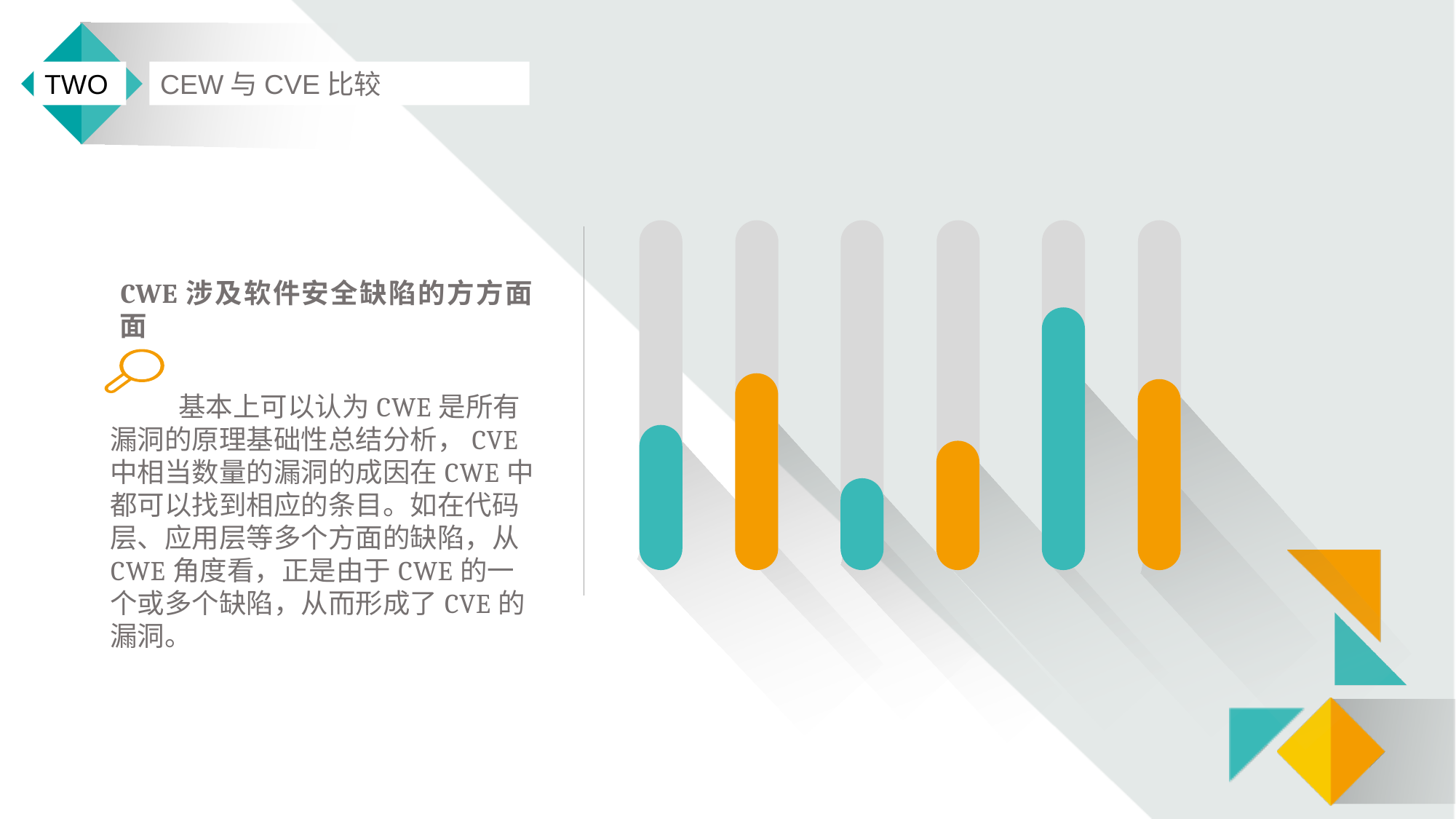

TWO
CEW与CVE比较

CWE涉及软件安全缺陷的方方面面

          基本上可以认为CWE是所有漏洞的原理基础性总结分析，CVE中相当数量的漏洞的成因在CWE中都可以找到相应的条目。如在代码层、应用层等多个方面的缺陷，从CWE角度看，正是由于CWE的一个或多个缺陷，从而形成了CVE的漏洞。